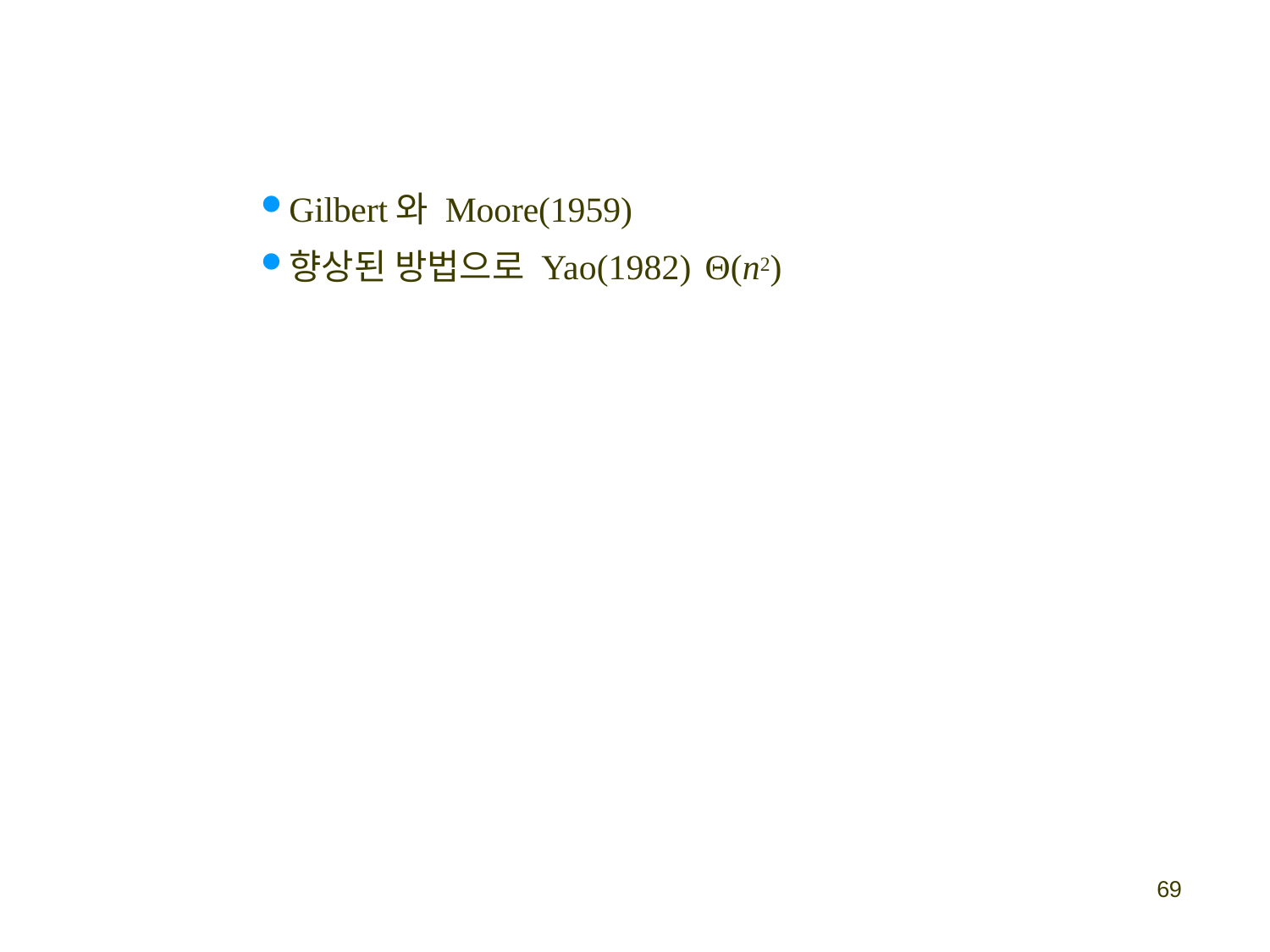

Gilbert와 Moore(1959)
향상된 방법으로 Yao(1982) Θ(n2)
69